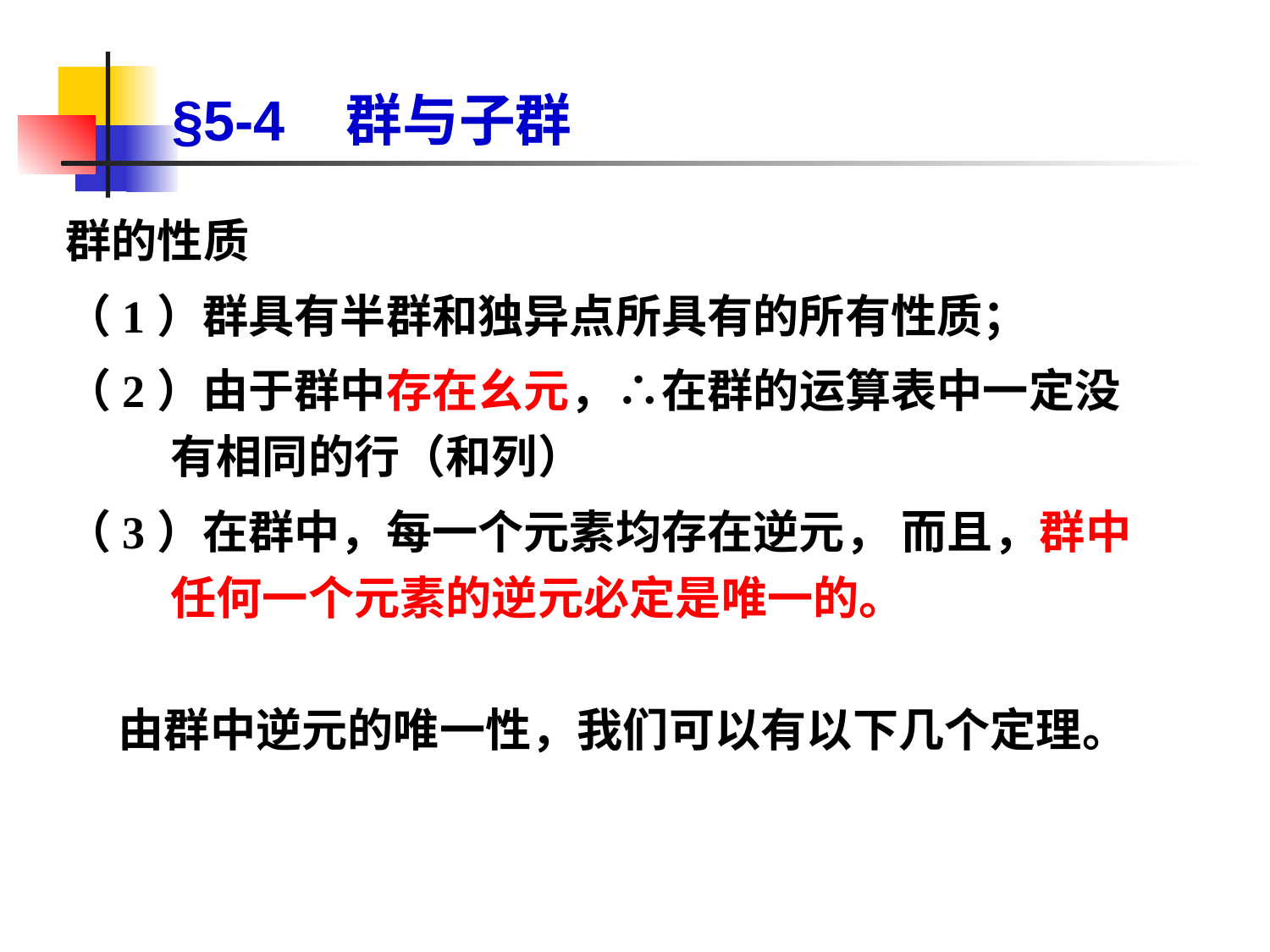

# §5-4   群与子群
群的性质
（1）群具有半群和独异点所具有的所有性质；
（2）由于群中存在幺元，∴在群的运算表中一定没有相同的行（和列）
（3）在群中，每一个元素均存在逆元， 而且，群中任何一个元素的逆元必定是唯一的。

    由群中逆元的唯一性，我们可以有以下几个定理。
25